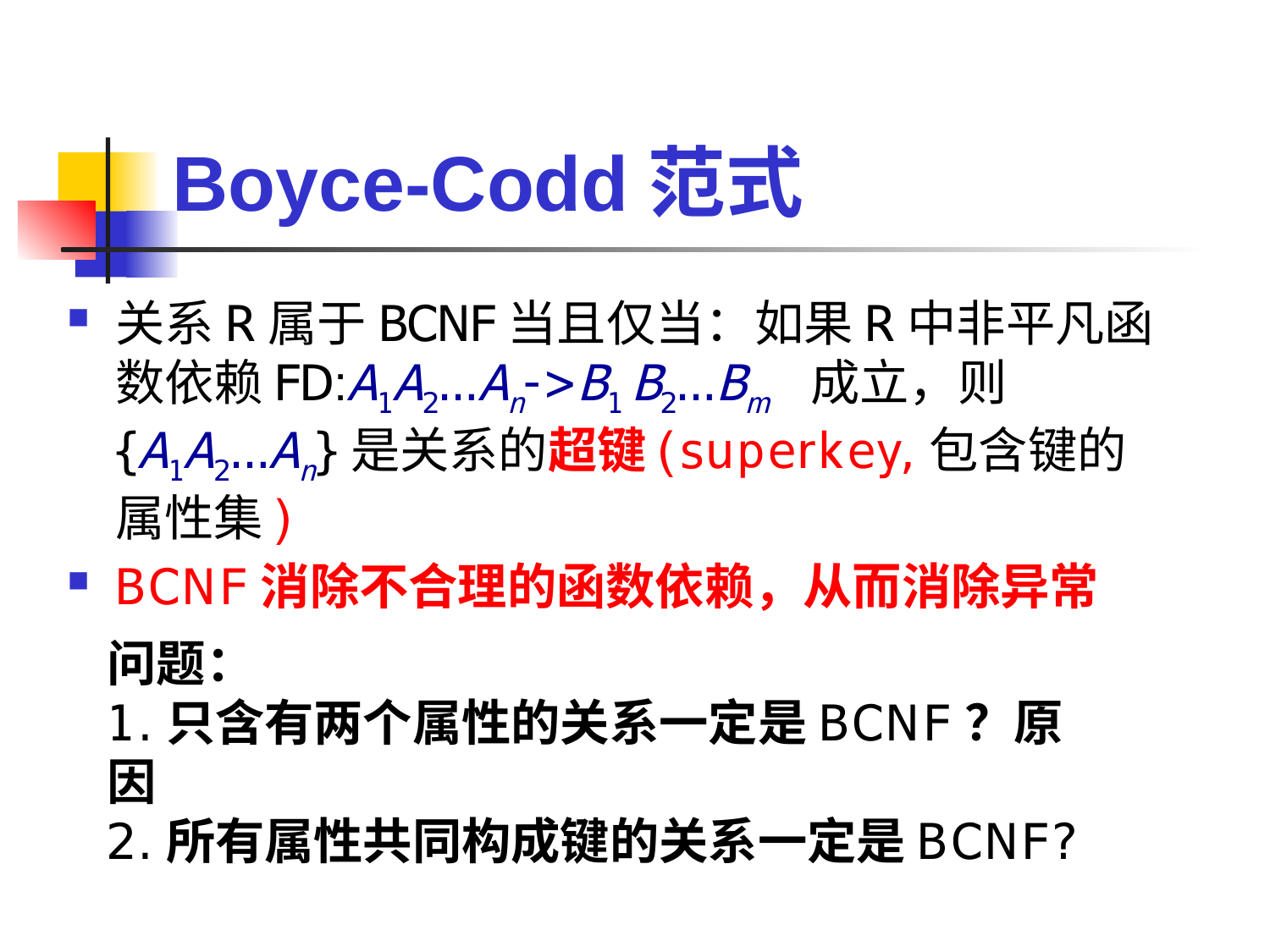

# Boyce-Codd范式
关系R属于BCNF当且仅当：如果R中非平凡函数依赖FD:A1A2…An->B1 B2…Bm  成立，则{A1A2…An}是关系的超键(superkey,包含键的属性集)
BCNF消除不合理的函数依赖，从而消除异常

问题：
1.只含有两个属性的关系一定是BCNF？原因
2.所有属性共同构成键的关系一定是BCNF?